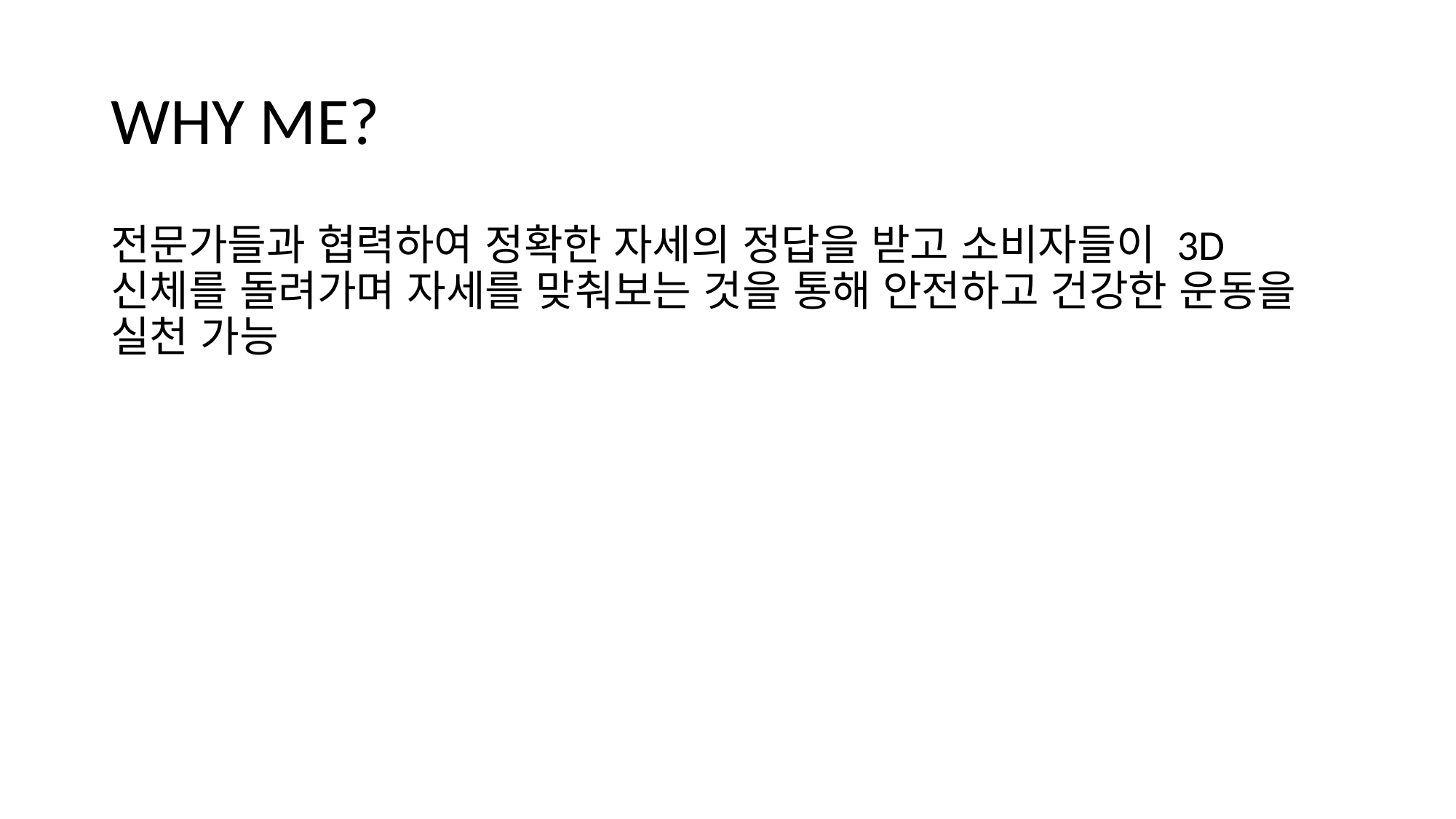

# WHY ME?
전문가들과 협력하여 정확한 자세의 정답을 받고 소비자들이 3D신체를 돌려가며 자세를 맞춰보는 것을 통해 안전하고 건강한 운동을 실천 가능